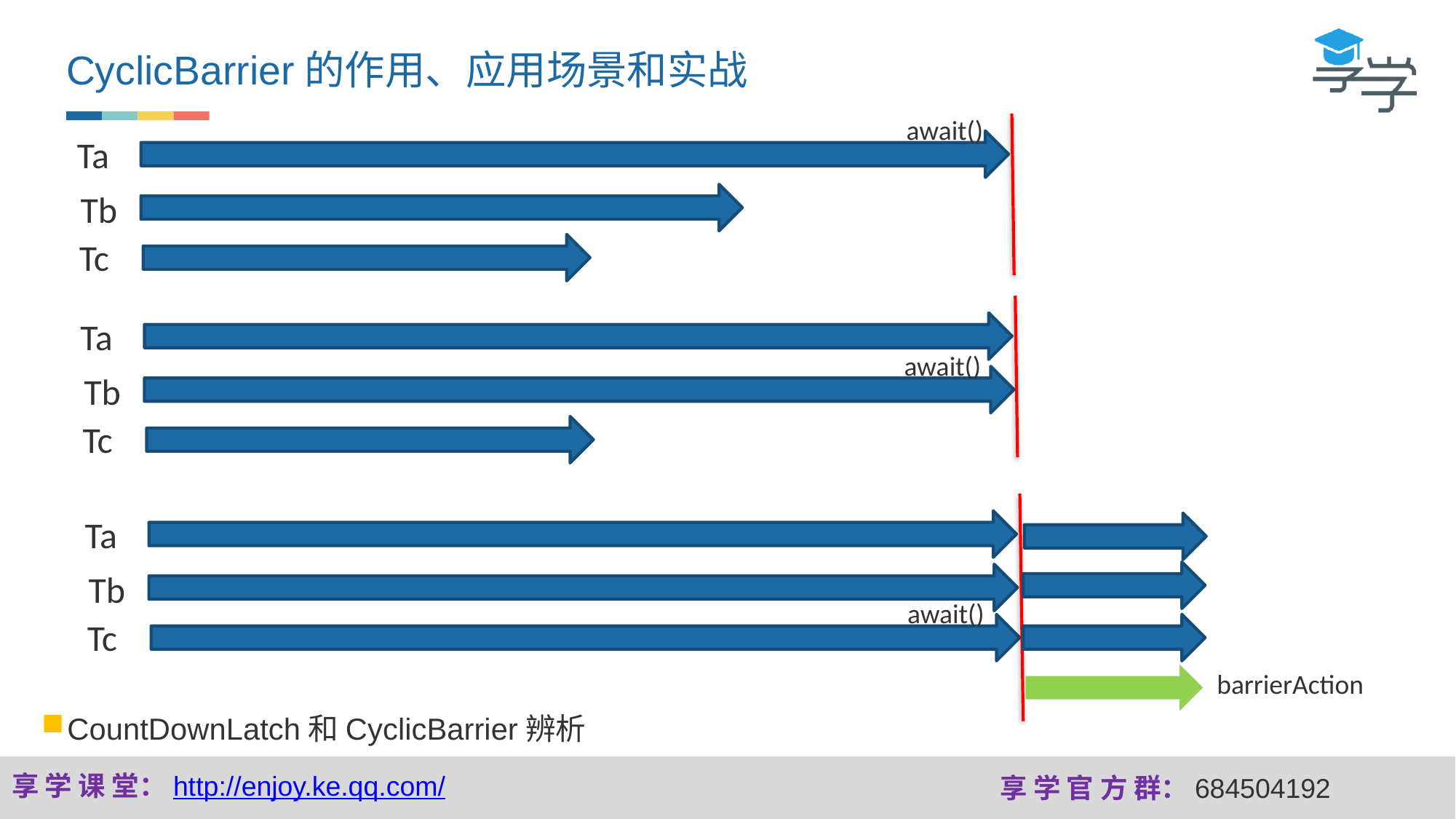

CyclicBarrier的作用、应用场景和实战
await()

Ta

Tb

Tc

Ta

await()
Tb

Tc

Ta

Tb

await()
Tc

barrierAction

CountDownLatch和CyclicBarrier辨析